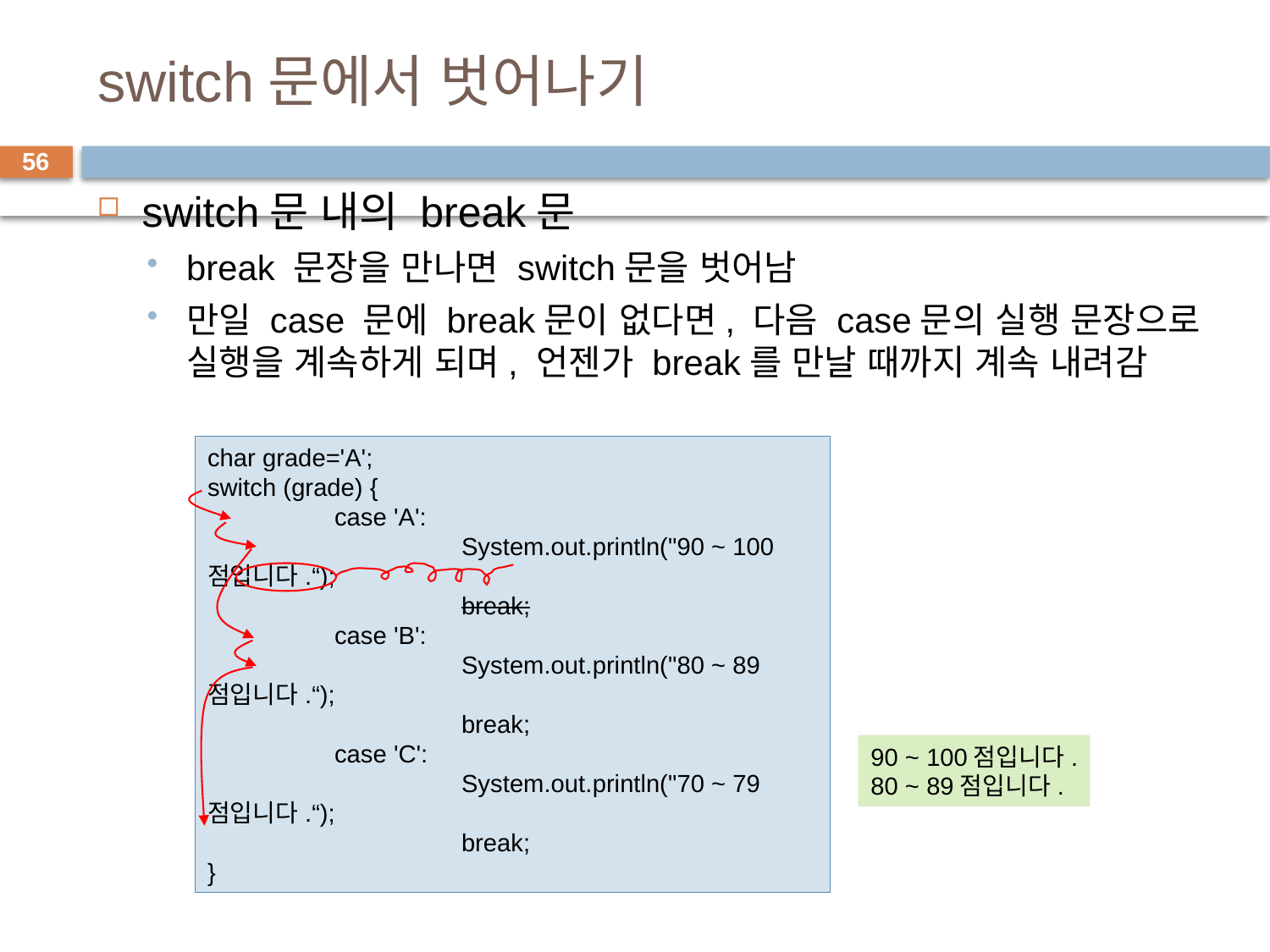

# switch문에서 벗어나기
56
switch문 내의 break문
break 문장을 만나면 switch문을 벗어남
만일 case 문에 break문이 없다면, 다음 case문의 실행 문장으로 실행을 계속하게 되며, 언젠가 break를 만날 때까지 계속 내려감

char grade='A';
switch (grade) {
	case 'A':
		System.out.println("90 ~ 100점입니다.“);
		break;
	case 'B':
		System.out.println("80 ~ 89점입니다.“);
		break;
	case 'C':
		System.out.println("70 ~ 79점입니다.“);
		break;
}

90 ~ 100점입니다.
80 ~ 89점입니다.